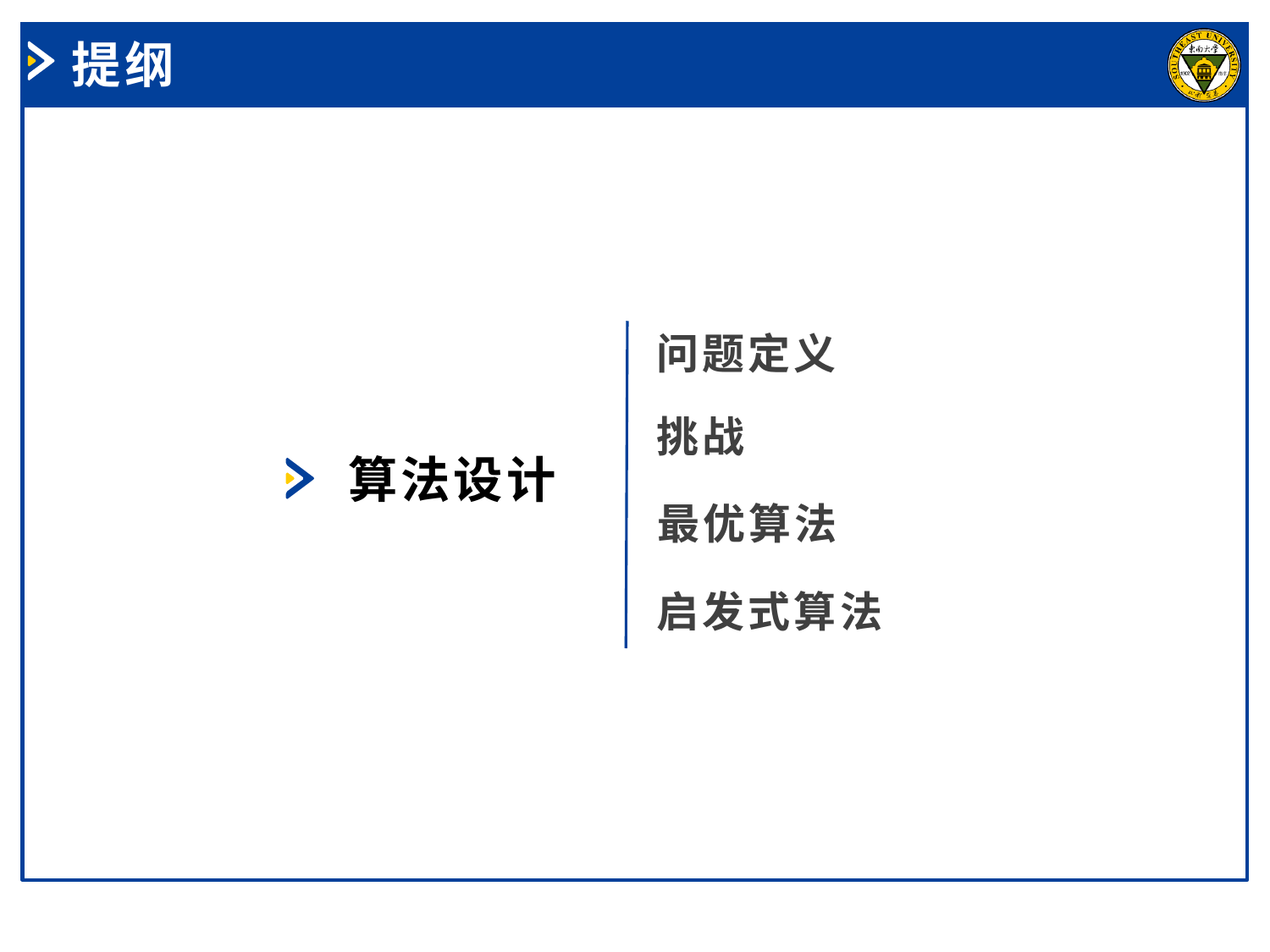

提纲
算法设计

最优算法
问题定义
挑战
启发式算法
7